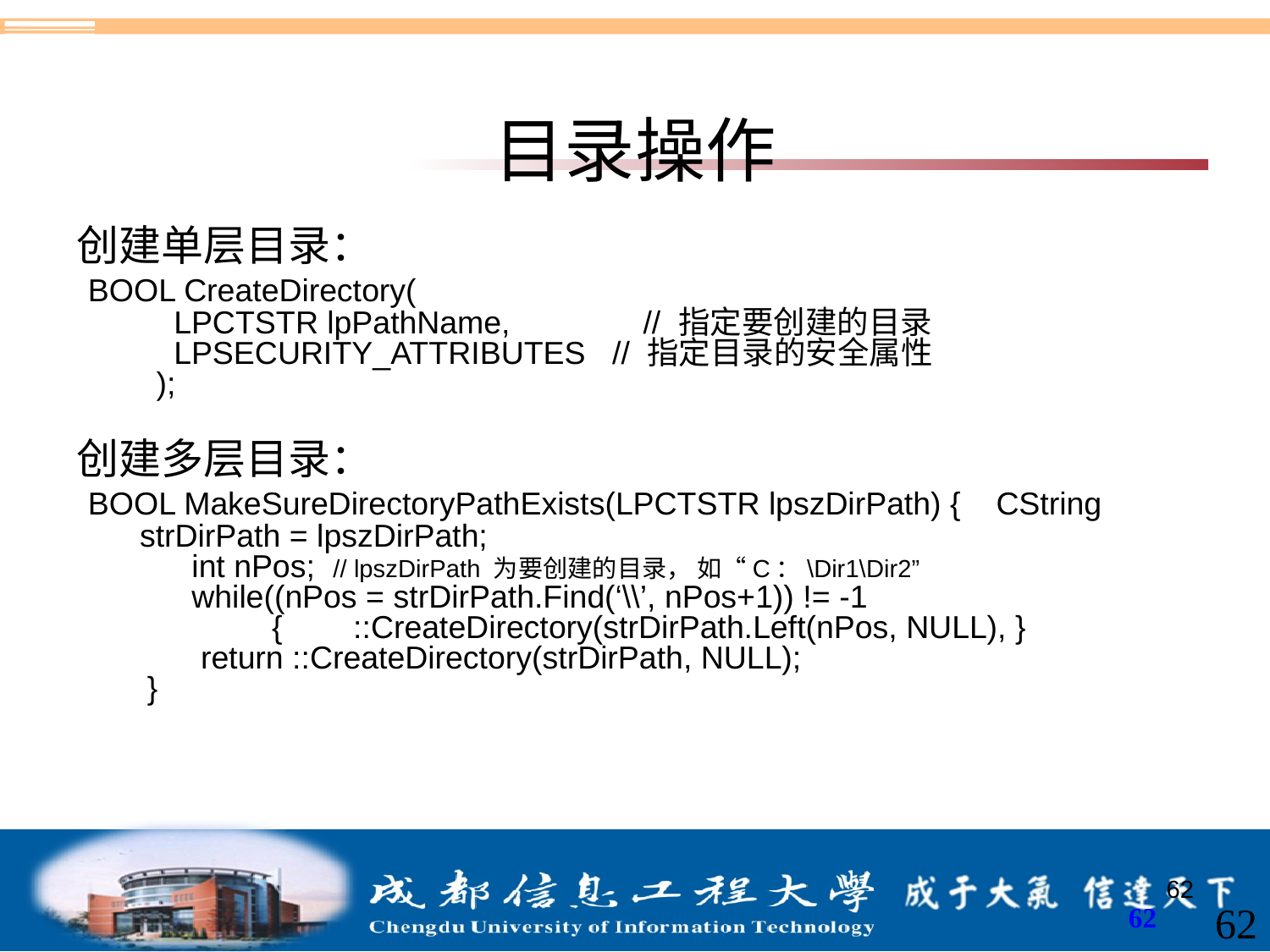

# 目录操作
创建单层目录：
 BOOL CreateDirectory(
           LPCTSTR lpPathName,               // 指定要创建的目录
           LPSECURITY_ATTRIBUTES   // 指定目录的安全属性
         );

创建多层目录：
 BOOL MakeSureDirectoryPathExists(LPCTSTR lpszDirPath) {    CString strDirPath = lpszDirPath;
             int nPos;  // lpszDirPath 为要创建的目录， 如“C：\Dir1\Dir2”
             while((nPos = strDirPath.Find(‘\\’, nPos+1)) != -1
                      {        ::CreateDirectory(strDirPath.Left(nPos, NULL), }
              return ::CreateDirectory(strDirPath, NULL);
        }
62